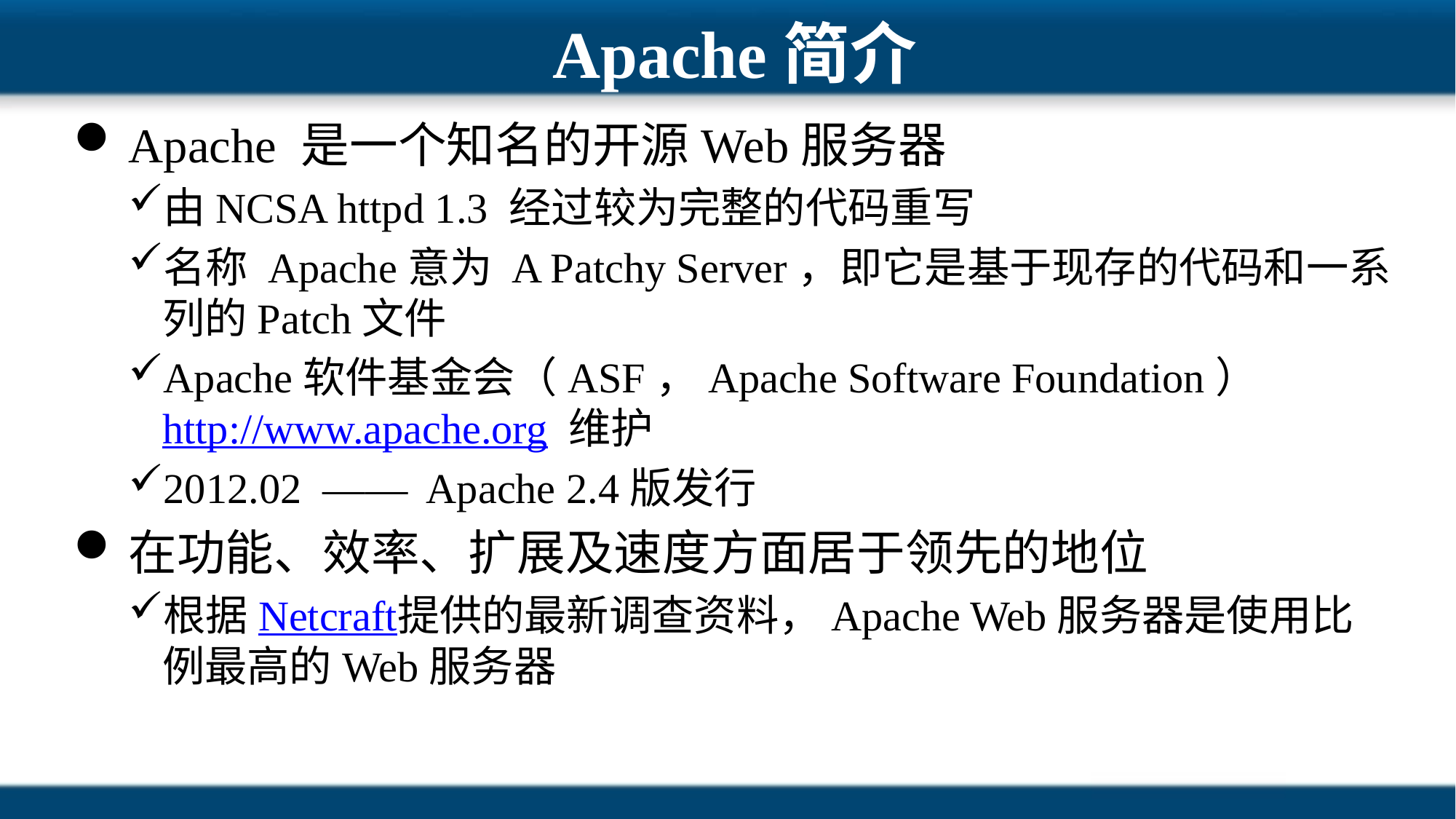

# Apache简介
Apache 是一个知名的开源Web服务器
由NCSA httpd 1.3 经过较为完整的代码重写
名称 Apache意为 A Patchy Server，即它是基于现存的代码和一系列的Patch文件
Apache软件基金会（ASF，Apache Software Foundation）http://www.apache.org 维护
2012.02  ——  Apache 2.4版发行
在功能、效率、扩展及速度方面居于领先的地位
根据Netcraft提供的最新调查资料，Apache Web服务器是使用比例最高的Web服务器